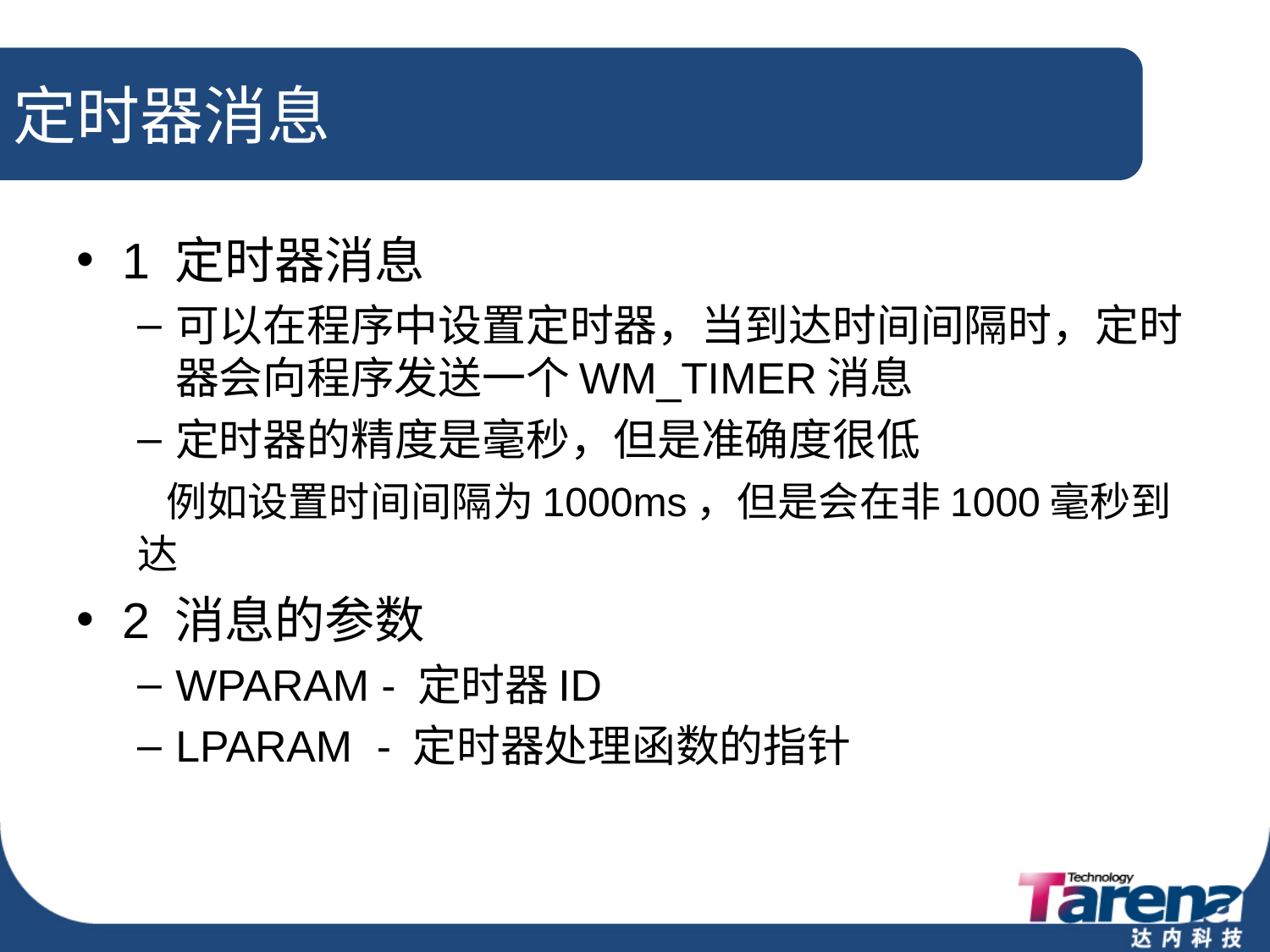

# 定时器消息
1 定时器消息
可以在程序中设置定时器，当到达时间间隔时，定时器会向程序发送一个WM_TIMER消息
定时器的精度是毫秒，但是准确度很低
  例如设置时间间隔为1000ms，但是会在非1000毫秒到达
2 消息的参数
WPARAM - 定时器ID
LPARAM  - 定时器处理函数的指针